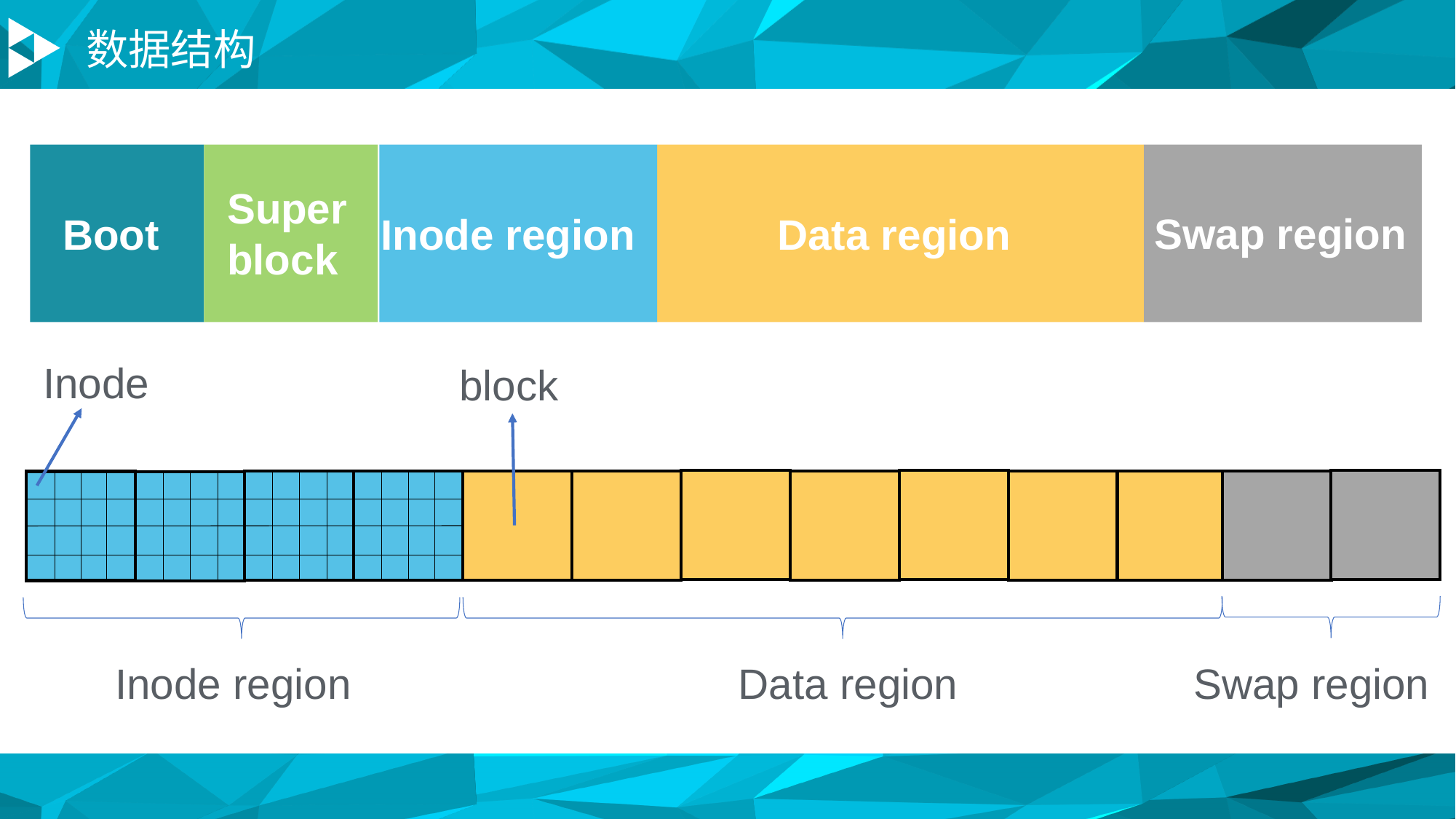

数据结构

Super
block
Swap region
Inode region
Data region
Boot

Inode
block

Inode region
Data region
Swap region